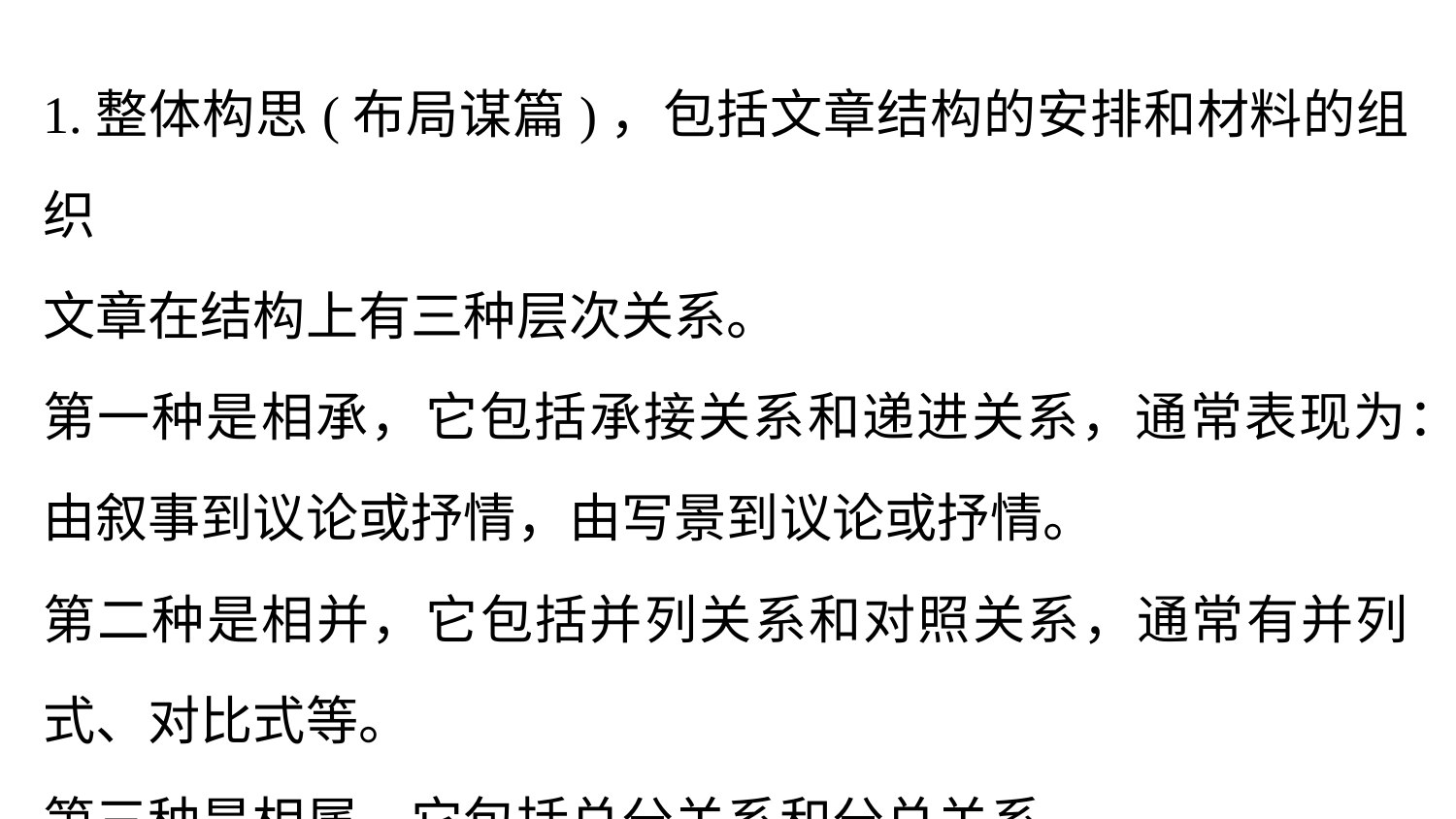

1.整体构思(布局谋篇)，包括文章结构的安排和材料的组织
文章在结构上有三种层次关系。
第一种是相承，它包括承接关系和递进关系，通常表现为：由叙事到议论或抒情，由写景到议论或抒情。
第二种是相并，它包括并列关系和对照关系，通常有并列式、对比式等。
第三种是相属，它包括总分关系和分总关系。